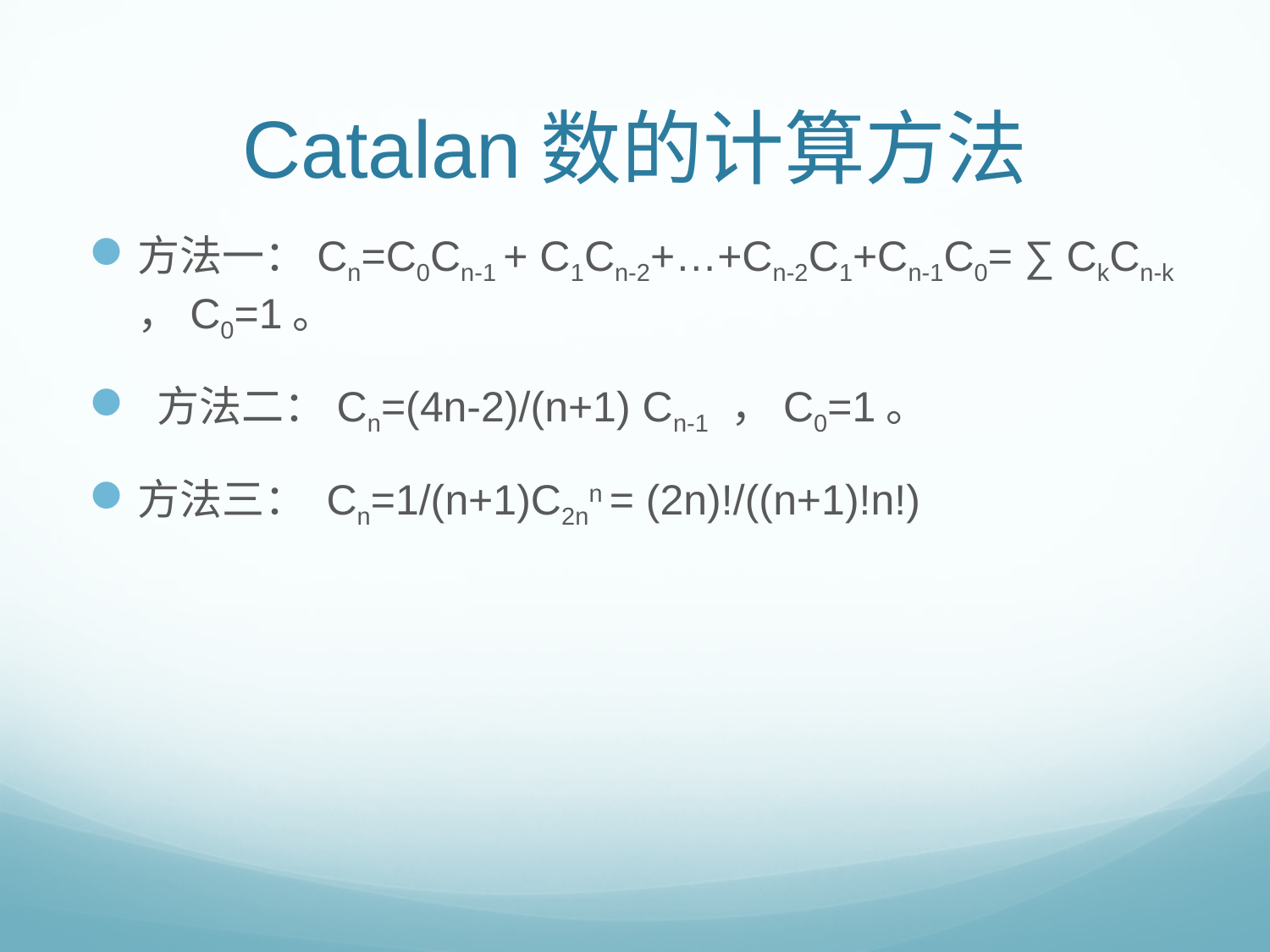

# Catalan数的计算方法
方法一：Cn=C0Cn-1 + C1Cn-2+…+Cn-2C1+Cn-1C0= ∑ CkCn-k ，C0=1。
 方法二：Cn=(4n-2)/(n+1) Cn-1 ，C0=1。
方法三： Cn=1/(n+1)C2nn = (2n)!/((n+1)!n!)